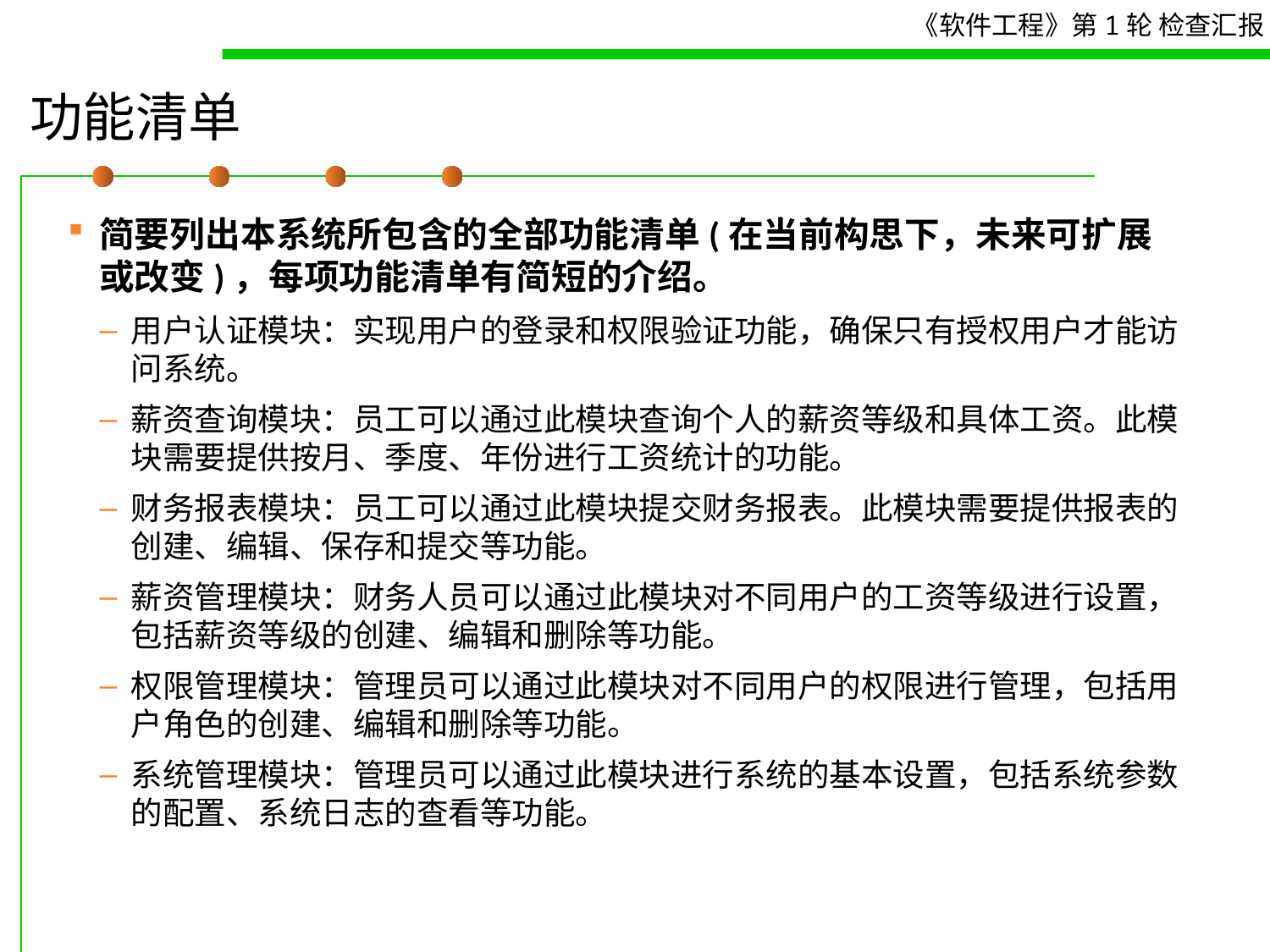

# 功能清单
简要列出本系统所包含的全部功能清单(在当前构思下，未来可扩展或改变)，每项功能清单有简短的介绍。
用户认证模块：实现用户的登录和权限验证功能，确保只有授权用户才能访问系统。
薪资查询模块：员工可以通过此模块查询个人的薪资等级和具体工资。此模块需要提供按月、季度、年份进行工资统计的功能。
财务报表模块：员工可以通过此模块提交财务报表。此模块需要提供报表的创建、编辑、保存和提交等功能。
薪资管理模块：财务人员可以通过此模块对不同用户的工资等级进行设置，包括薪资等级的创建、编辑和删除等功能。
权限管理模块：管理员可以通过此模块对不同用户的权限进行管理，包括用户角色的创建、编辑和删除等功能。
系统管理模块：管理员可以通过此模块进行系统的基本设置，包括系统参数的配置、系统日志的查看等功能。